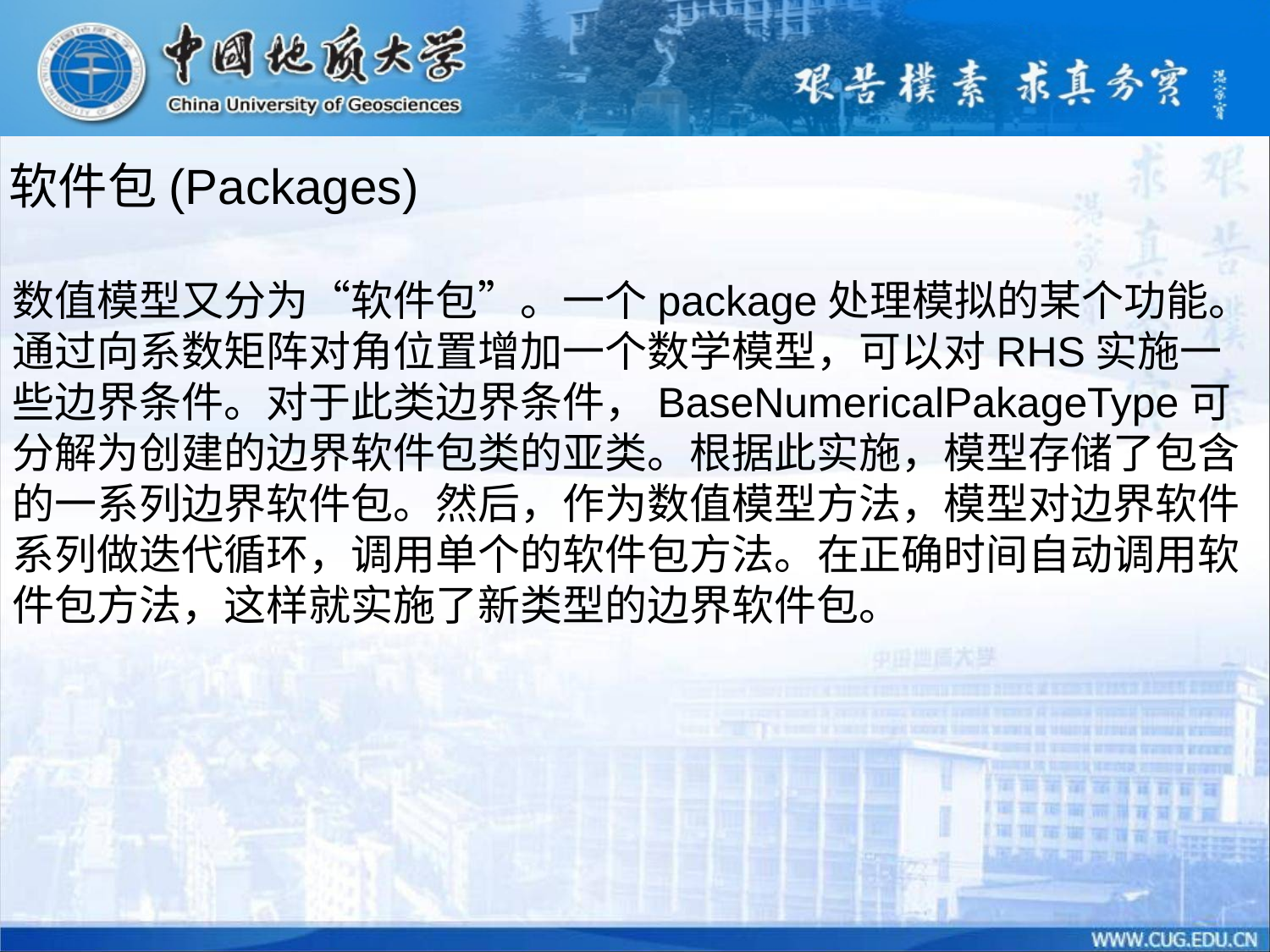

软件包(Packages)
数值模型又分为“软件包”。一个package处理模拟的某个功能。
通过向系数矩阵对角位置增加一个数学模型，可以对RHS实施一些边界条件。对于此类边界条件，BaseNumericalPakageType可分解为创建的边界软件包类的亚类。根据此实施，模型存储了包含的一系列边界软件包。然后，作为数值模型方法，模型对边界软件系列做迭代循环，调用单个的软件包方法。在正确时间自动调用软件包方法，这样就实施了新类型的边界软件包。